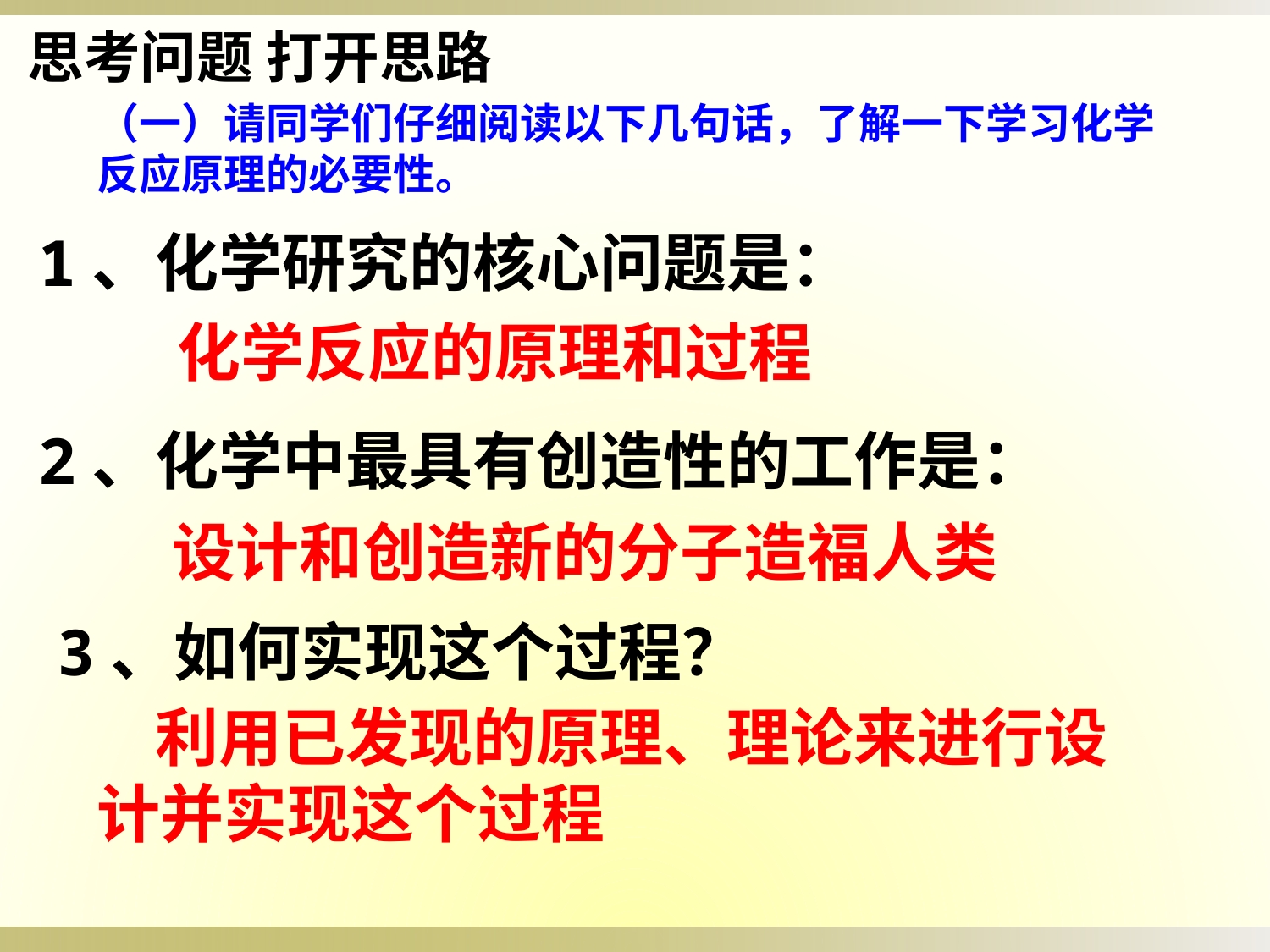

思考问题 打开思路
（一）请同学们仔细阅读以下几句话，了解一下学习化学
反应原理的必要性。
1、化学研究的核心问题是：
化学反应的原理和过程
2、化学中最具有创造性的工作是：
设计和创造新的分子造福人类
3、如何实现这个过程？
   利用已发现的原理、理论来进行设计并实现这个过程